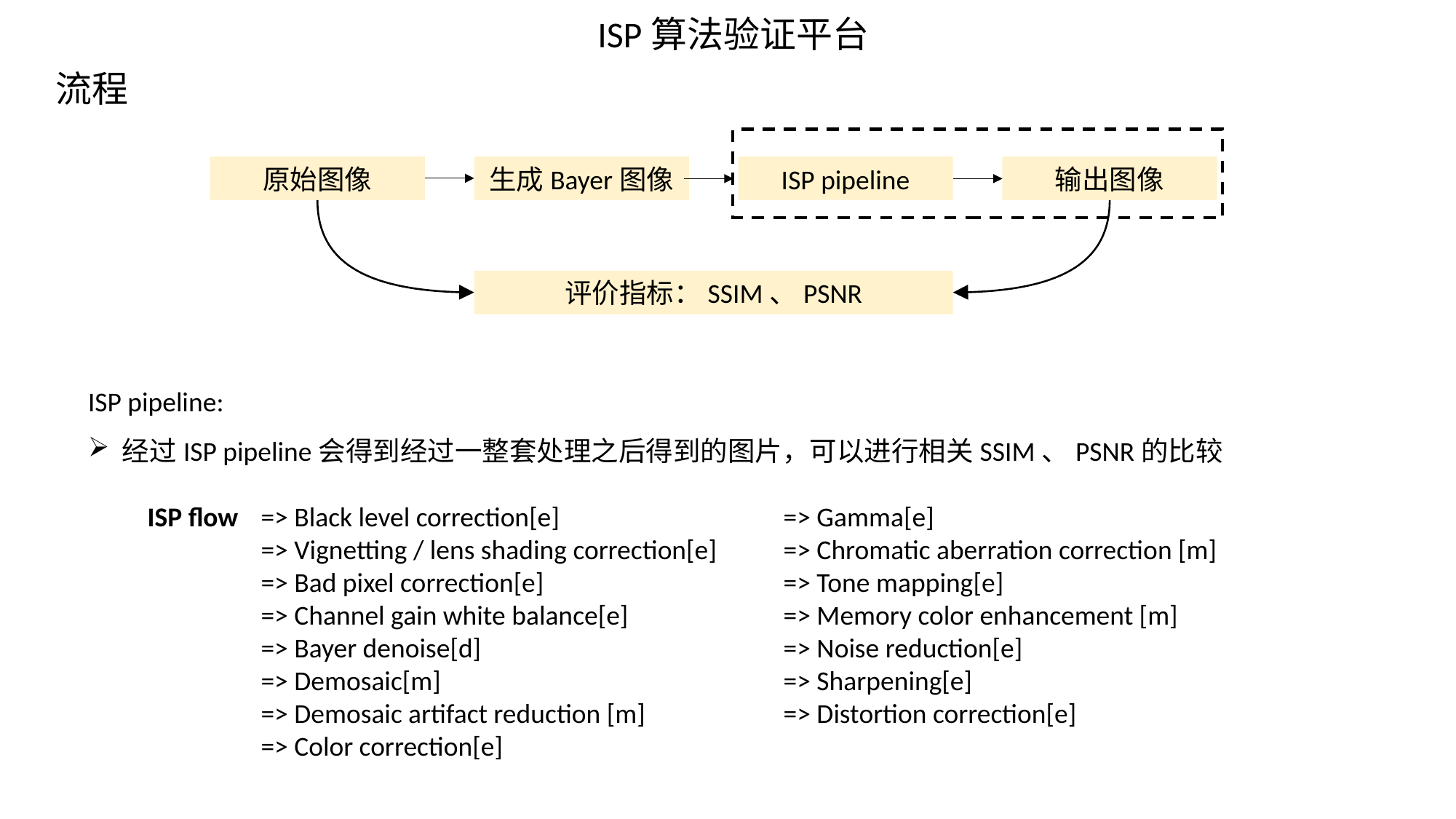

# ISP算法验证平台
流程

原始图像
生成Bayer图像
ISP pipeline
输出图像
评价指标：SSIM、PSNR
ISP pipeline:
经过ISP pipeline会得到经过一整套处理之后得到的图片，可以进行相关SSIM、PSNR的比较

ISP flow
=> Black level correction[e]
=> Vignetting / lens shading correction[e]
=> Bad pixel correction[e]
=> Channel gain white balance[e]
=> Bayer denoise[d]
=> Demosaic[m]
=> Demosaic artifact reduction [m]
=> Color correction[e]

=> Gamma[e]
=> Chromatic aberration correction [m]
=> Tone mapping[e]
=> Memory color enhancement [m]
=> Noise reduction[e]
=> Sharpening[e]
=> Distortion correction[e]